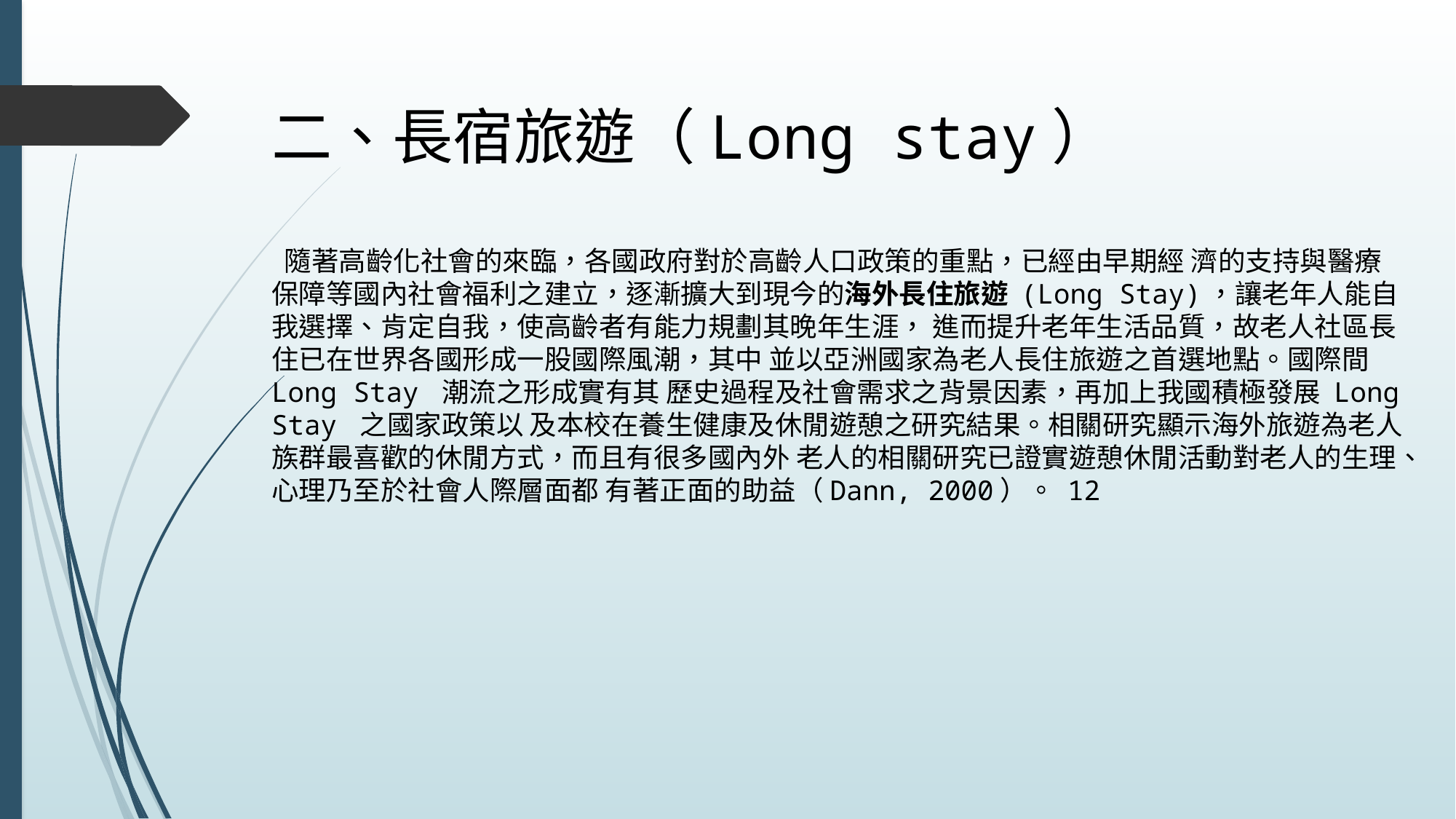

二、長宿旅遊（Long stay）

 隨著高齡化社會的來臨，各國政府對於高齡人口政策的重點，已經由早期經 濟的支持與醫療保障等國內社會福利之建立，逐漸擴大到現今的海外長住旅遊 (Long Stay)，讓老年人能自我選擇、肯定自我，使高齡者有能力規劃其晚年生涯， 進而提升老年生活品質，故老人社區長住已在世界各國形成一股國際風潮，其中 並以亞洲國家為老人長住旅遊之首選地點。國際間 Long Stay 潮流之形成實有其 歷史過程及社會需求之背景因素，再加上我國積極發展 Long Stay 之國家政策以 及本校在養生健康及休閒遊憩之研究結果。相關研究顯示海外旅遊為老人族群最喜歡的休閒方式，而且有很多國內外 老人的相關研究已證實遊憩休閒活動對老人的生理、心理乃至於社會人際層面都 有著正面的助益（Dann, 2000）。 12